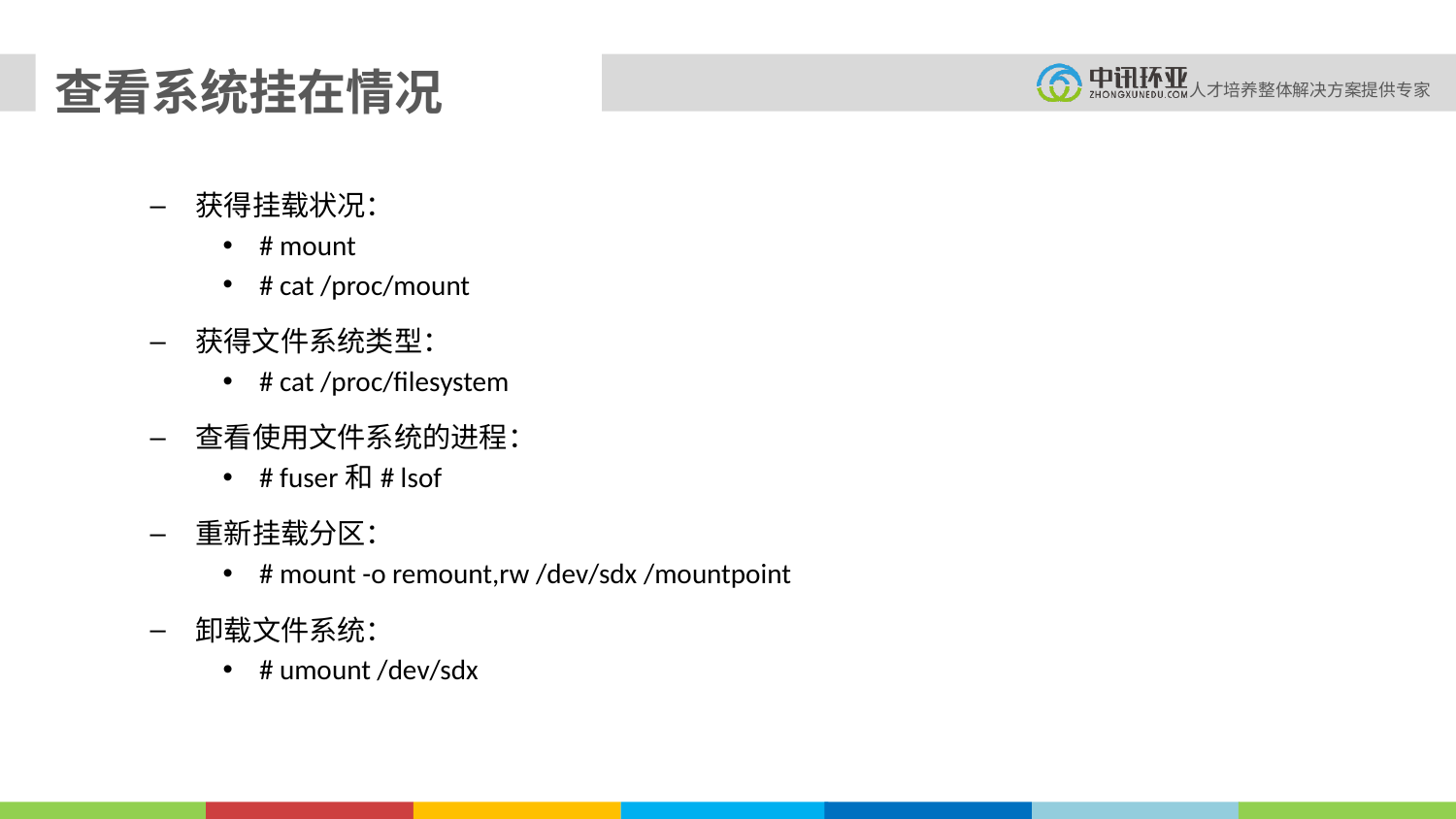

# 查看系统挂在情况
获得挂载状况：
# mount
# cat /proc/mount
获得文件系统类型：
# cat /proc/filesystem
查看使用文件系统的进程：
# fuser和# lsof
重新挂载分区：
# mount -o remount,rw /dev/sdx /mountpoint
卸载文件系统：
# umount /dev/sdx